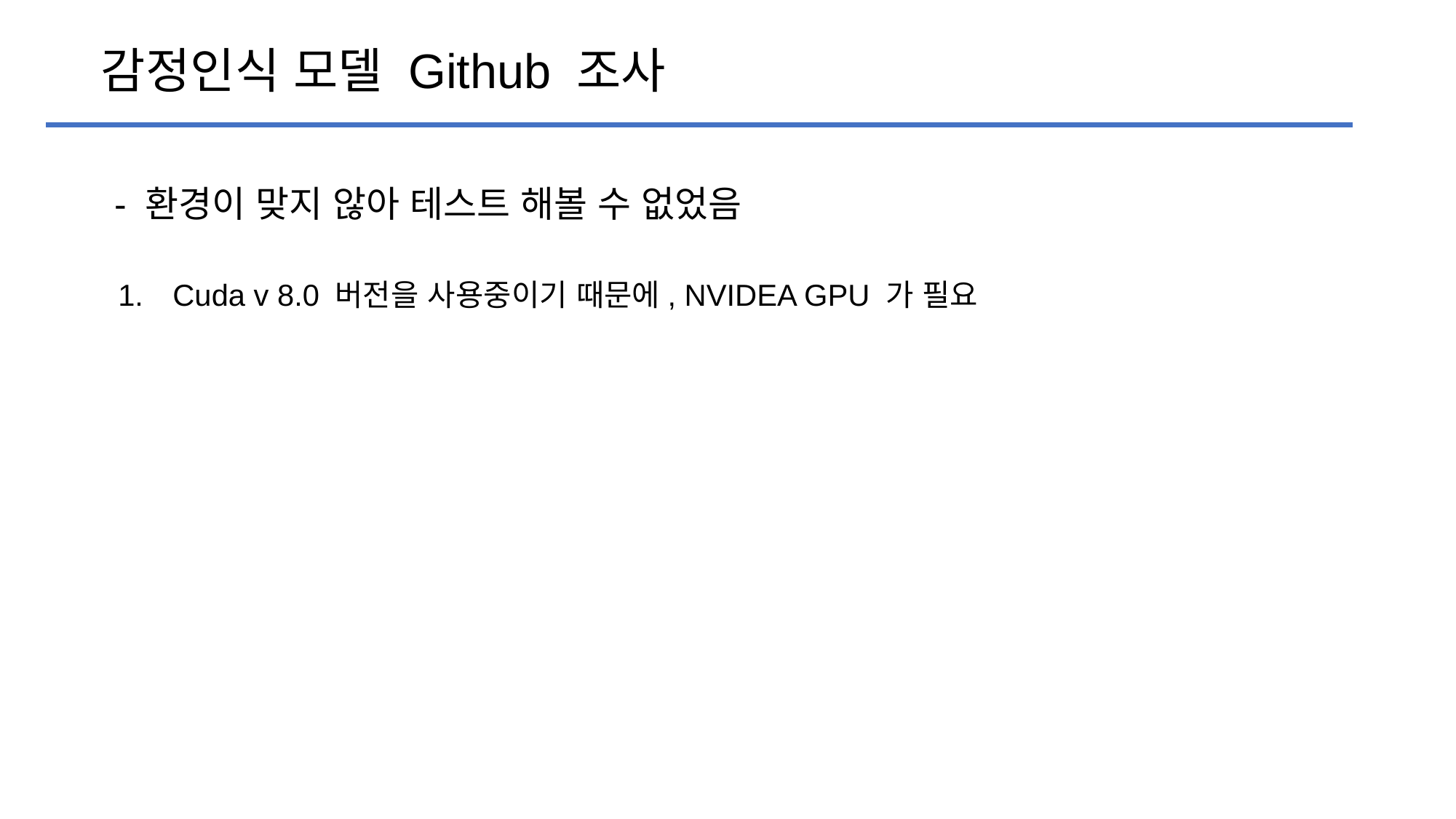

감정인식 모델 Github 조사
- 환경이 맞지 않아 테스트 해볼 수 없었음
Cuda v 8.0 버전을 사용중이기 때문에, NVIDEA GPU 가 필요